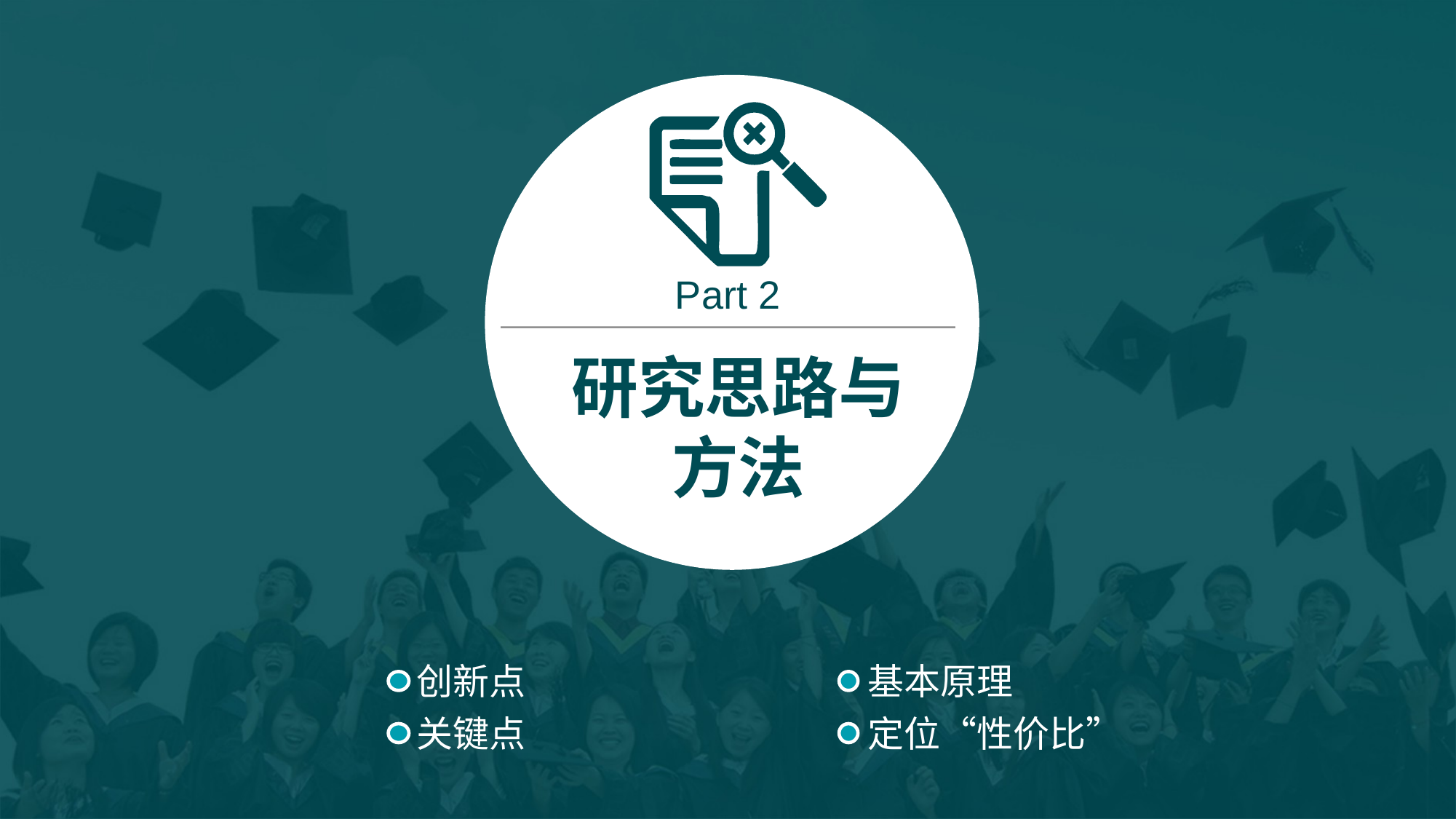

Part 2

研究思路与方法
创新点
基本原理

关键点
定位“性价比”